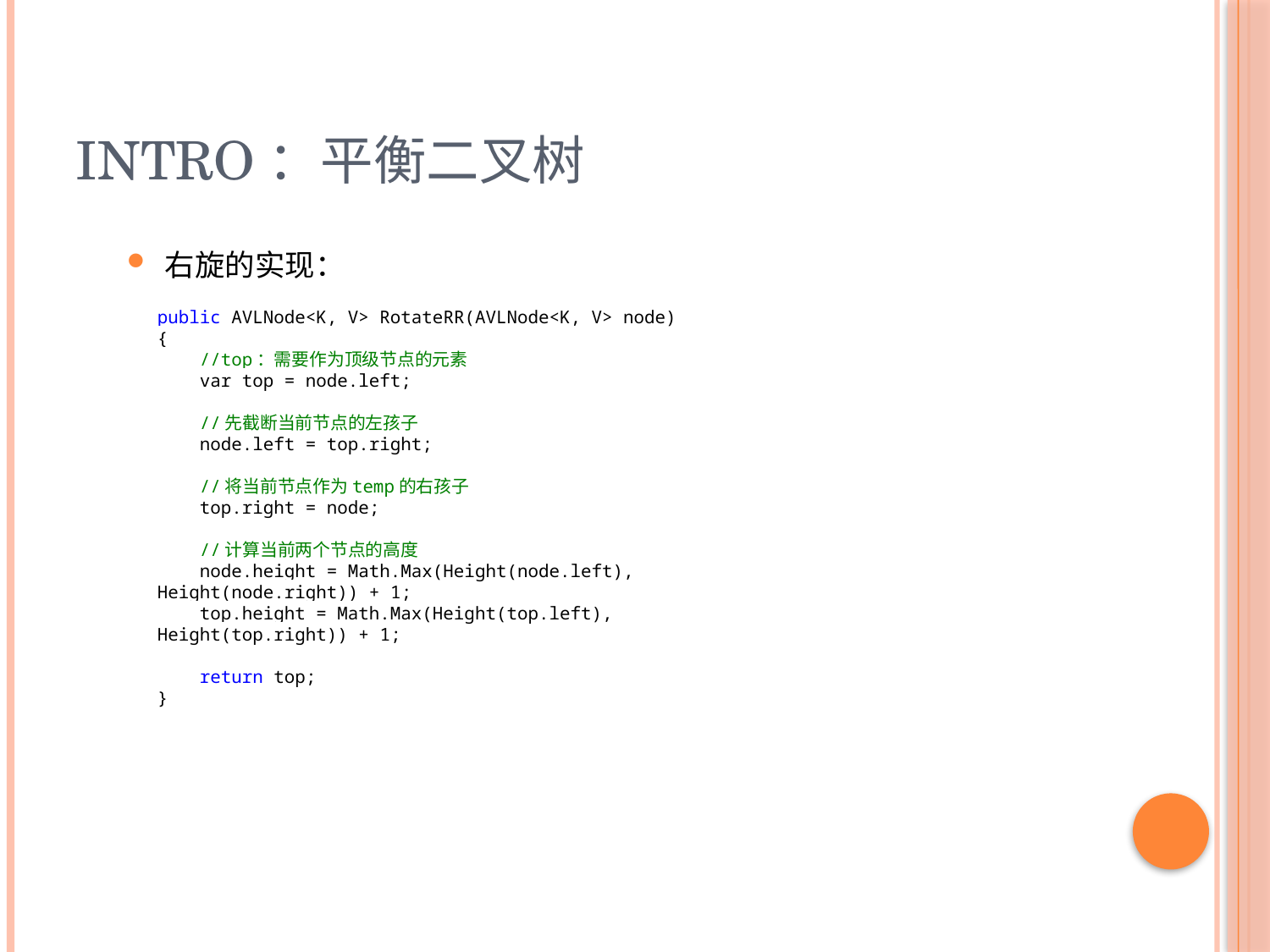

# Intro：平衡二叉树
右旋的实现：
public AVLNode<K, V> RotateRR(AVLNode<K, V> node)
{
    //top：需要作为顶级节点的元素
    var top = node.left;

    //先截断当前节点的左孩子
    node.left = top.right;

    //将当前节点作为temp的右孩子
    top.right = node;

    //计算当前两个节点的高度
    node.height = Math.Max(Height(node.left), Height(node.right)) + 1;
    top.height = Math.Max(Height(top.left), Height(top.right)) + 1;

    return top;
}